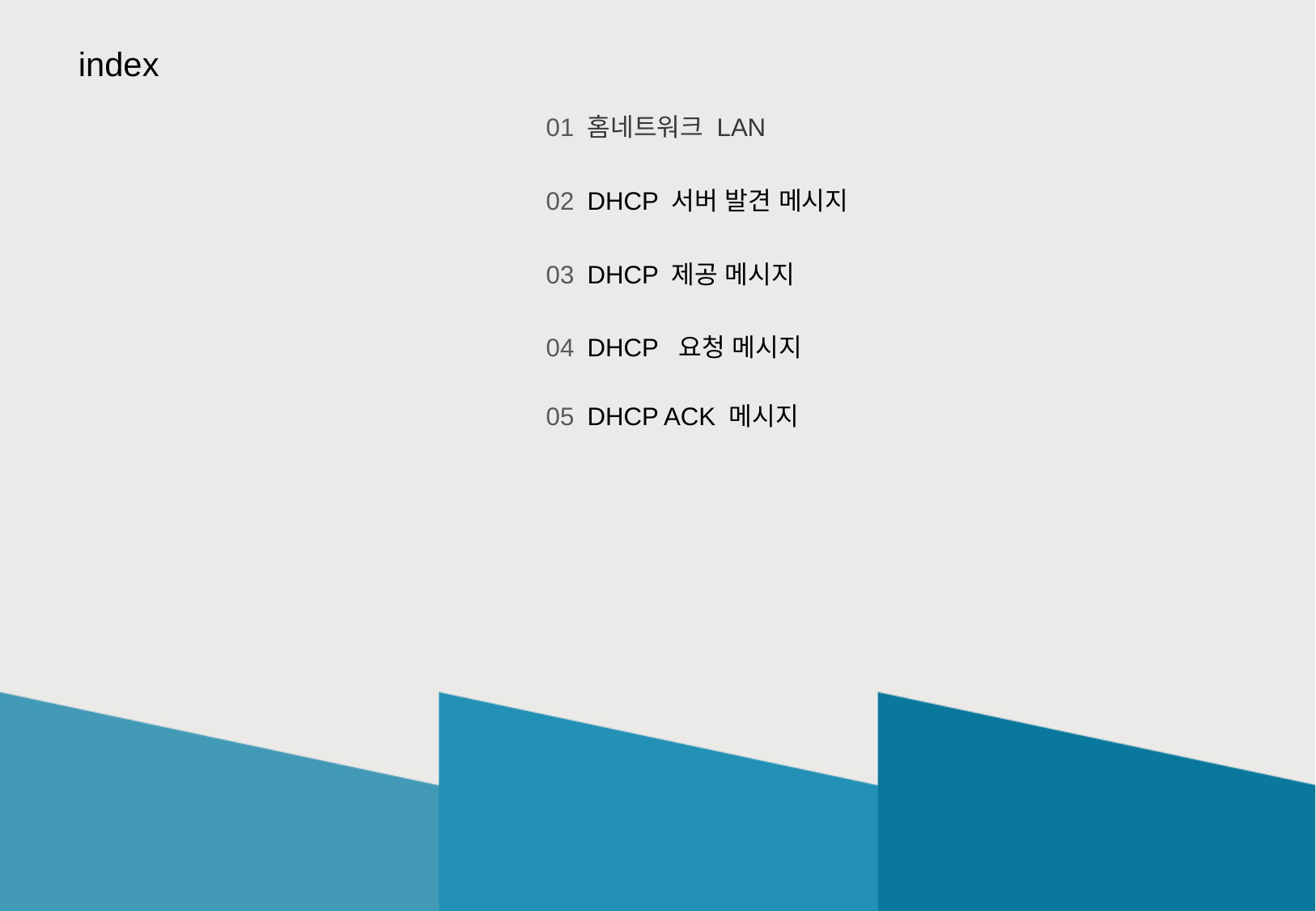

index
01
홈네트워크 LAN
02
DHCP 서버 발견 메시지
03
DHCP 제공 메시지
04
DHCP  요청 메시지
05
DHCP ACK 메시지